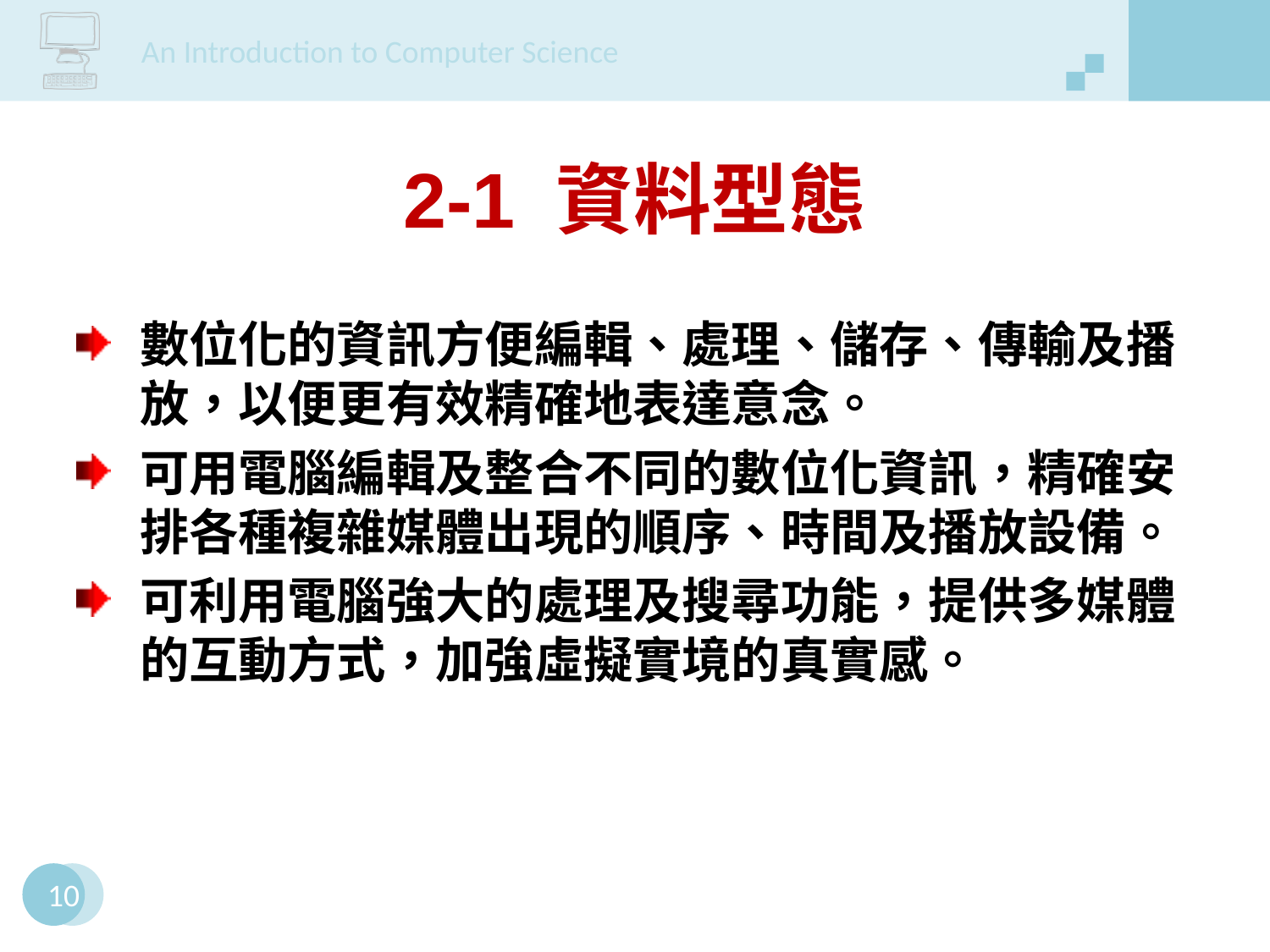

# 2-1 資料型態
數位化的資訊方便編輯、處理、儲存、傳輸及播放，以便更有效精確地表達意念。
可用電腦編輯及整合不同的數位化資訊，精確安排各種複雜媒體出現的順序、時間及播放設備。
可利用電腦強大的處理及搜尋功能，提供多媒體的互動方式，加強虛擬實境的真實感。